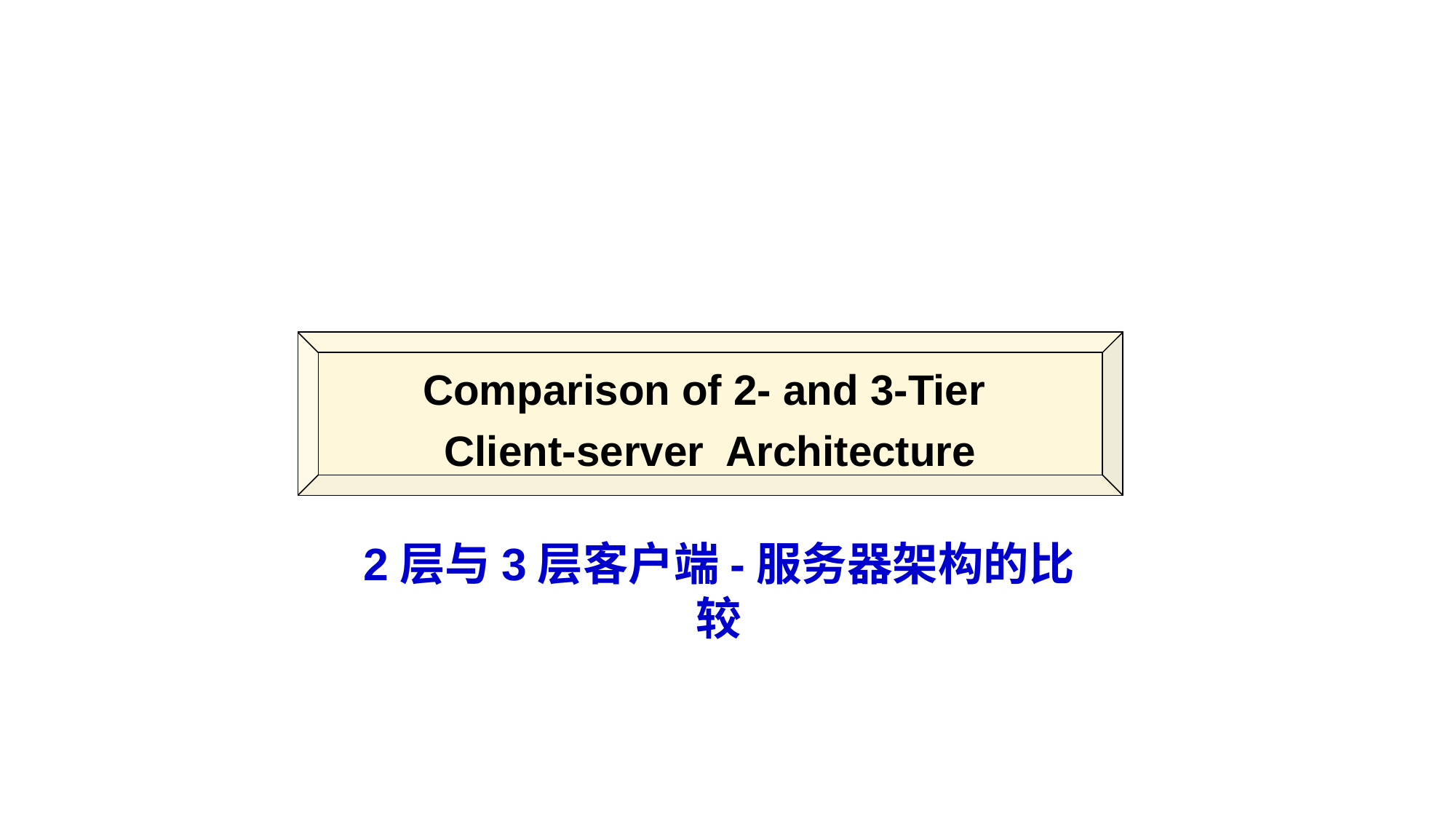

#
Comparison of 2- and 3-Tier
Client-server  Architecture
2层与3层客户端-服务器架构的比较